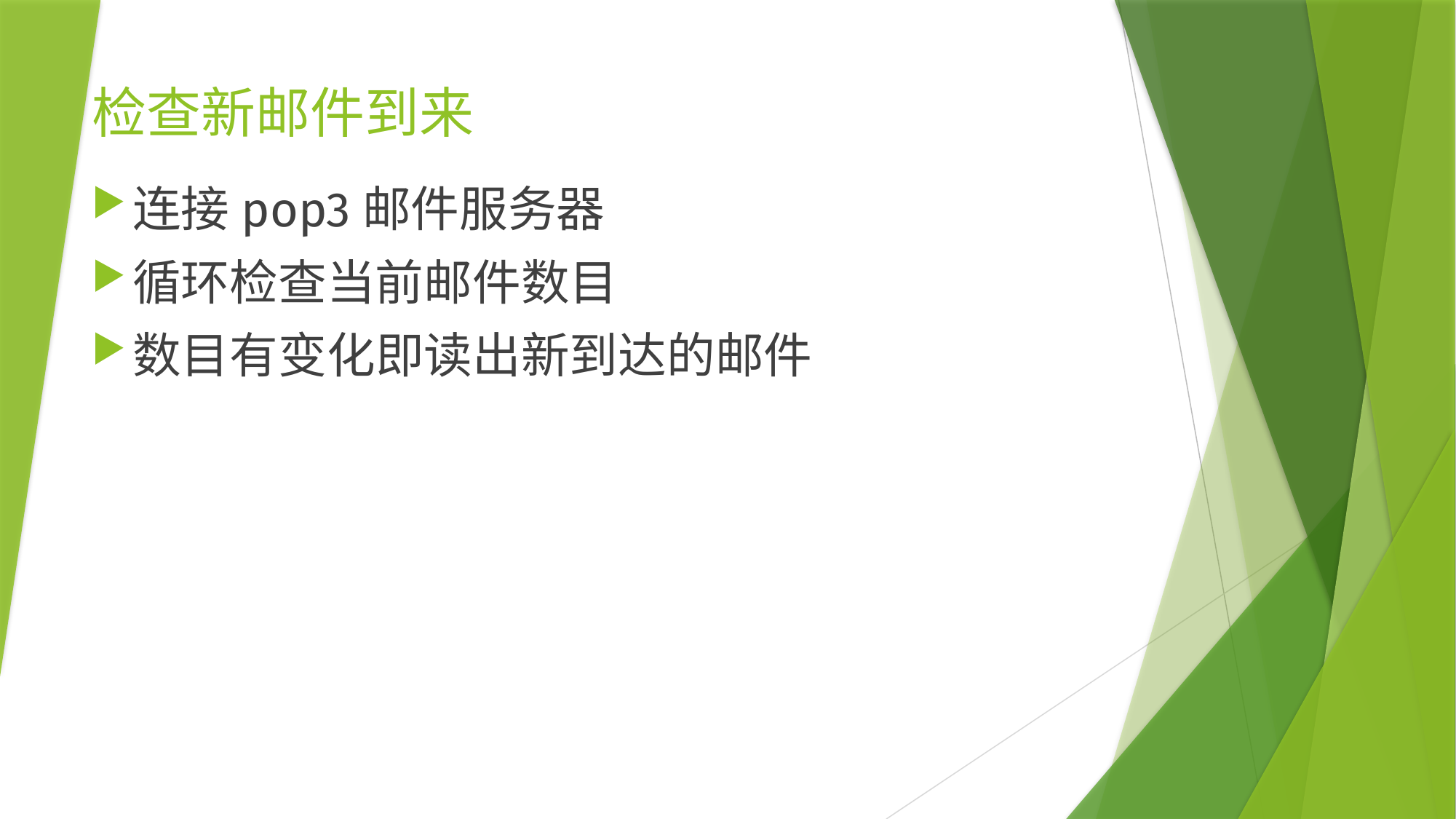

检查新邮件到来
连接pop3邮件服务器
循环检查当前邮件数目
数目有变化即读出新到达的邮件